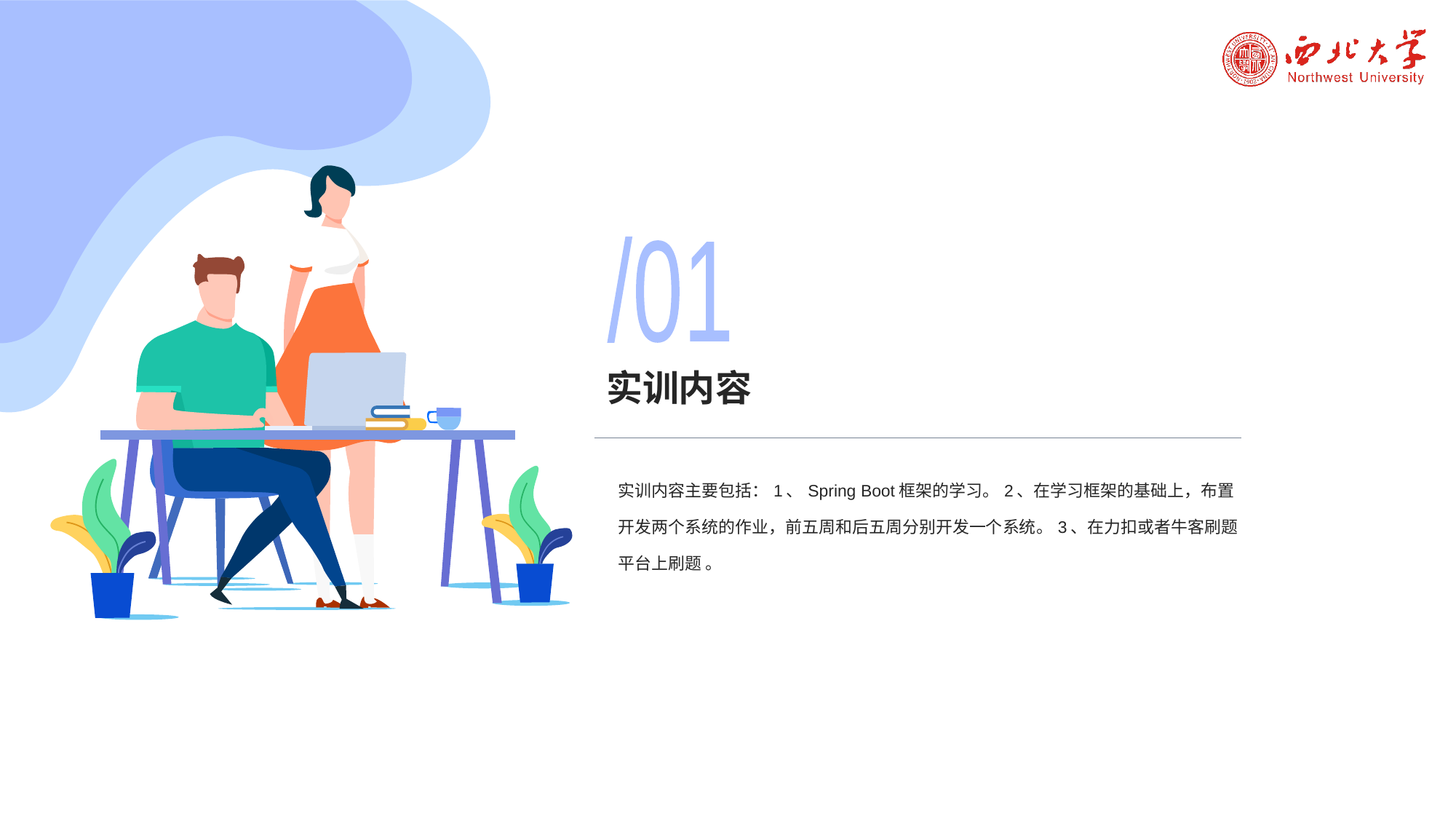

/01
实训内容
实训内容主要包括：1、Spring Boot框架的学习。2、在学习框架的基础上，布置开发两个系统的作业，前五周和后五周分别开发一个系统。3、在力扣或者牛客刷题平台上刷题 。